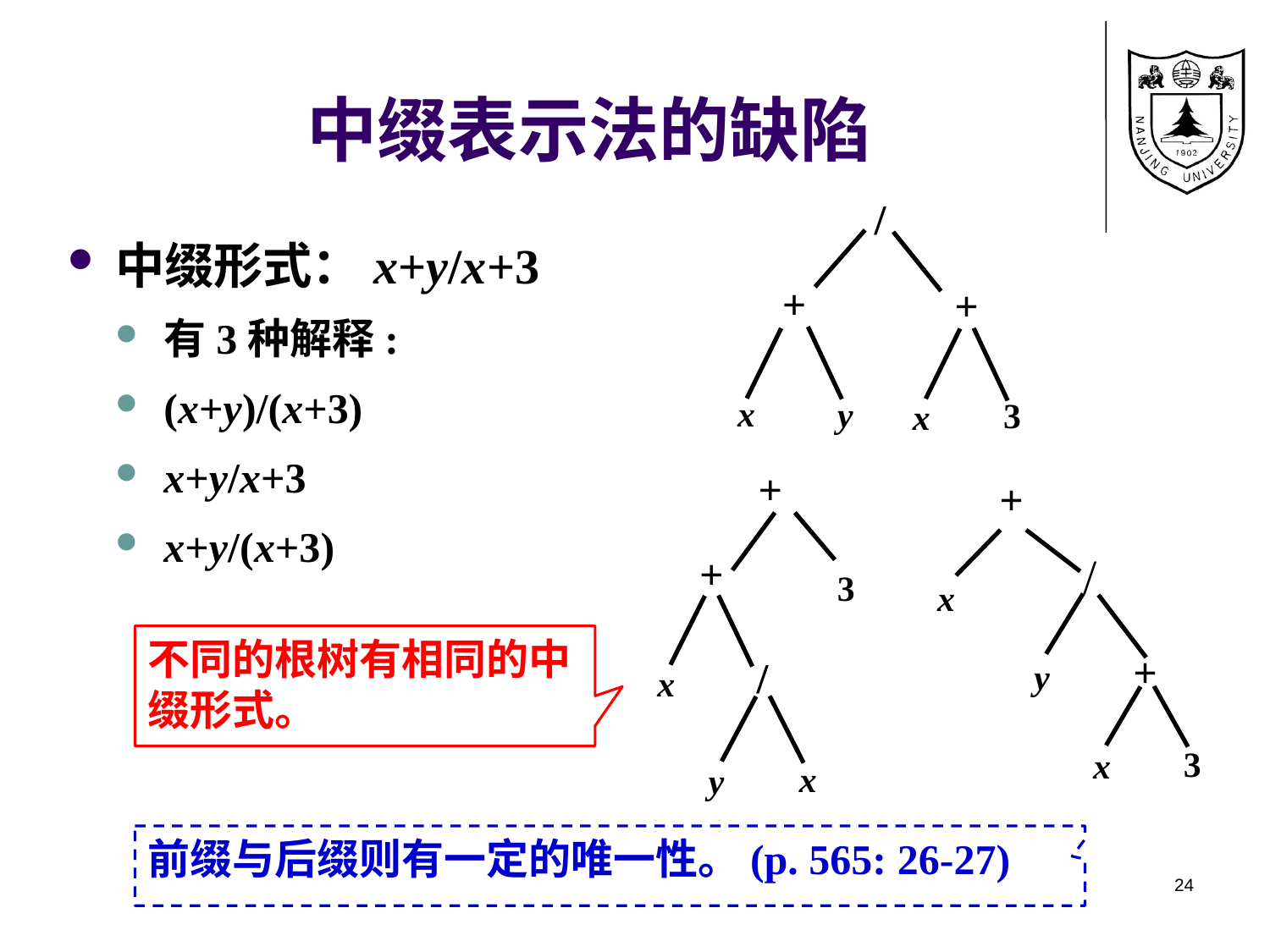

# 中缀表示法的缺陷
/

+
+

3
x

x
y
中缀形式：x+y/x+3
有3种解释:
(x+y)/(x+3)
x+y/x+3
x+y/(x+3)

+

+

x
3
/

x
y
+

/
x

+

3
x
y
不同的根树有相同的中缀形式。

前缀与后缀则有一定的唯一性。(p. 565: 26-27)
24